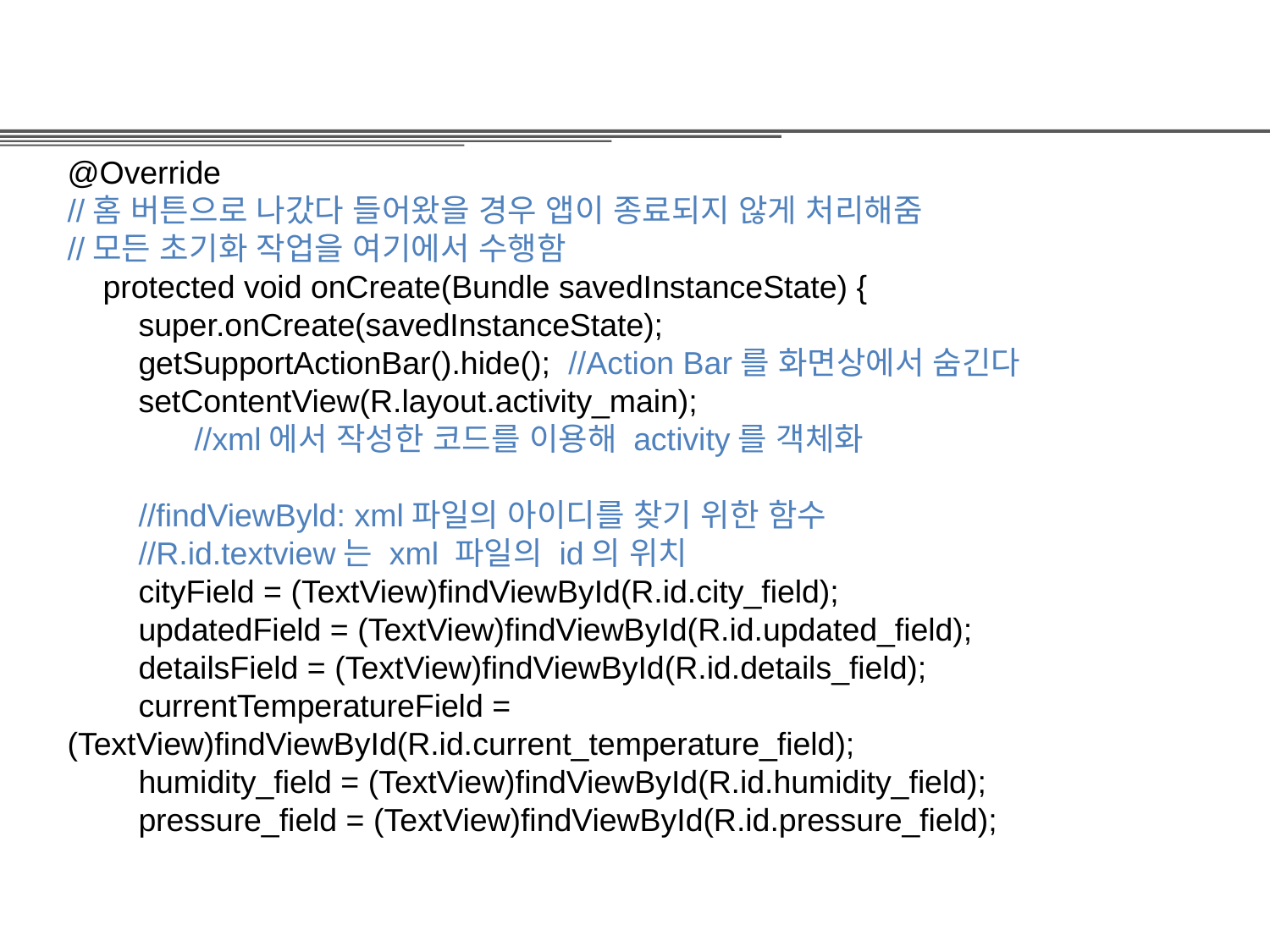

@Override
//홈 버튼으로 나갔다 들어왔을 경우 앱이 종료되지 않게 처리해줌
//모든 초기화 작업을 여기에서 수행함
    protected void onCreate(Bundle savedInstanceState) {
        super.onCreate(savedInstanceState);
        getSupportActionBar().hide();  //Action Bar를 화면상에서 숨긴다
        setContentView(R.layout.activity_main);
	//xml에서 작성한 코드를 이용해 activity를 객체화

        //findViewByld: xml파일의 아이디를 찾기 위한 함수
        //R.id.textview는 xml 파일의 id의 위치
        cityField = (TextView)findViewById(R.id.city_field);
        updatedField = (TextView)findViewById(R.id.updated_field);
        detailsField = (TextView)findViewById(R.id.details_field);
        currentTemperatureField = (TextView)findViewById(R.id.current_temperature_field);
        humidity_field = (TextView)findViewById(R.id.humidity_field);
        pressure_field = (TextView)findViewById(R.id.pressure_field);